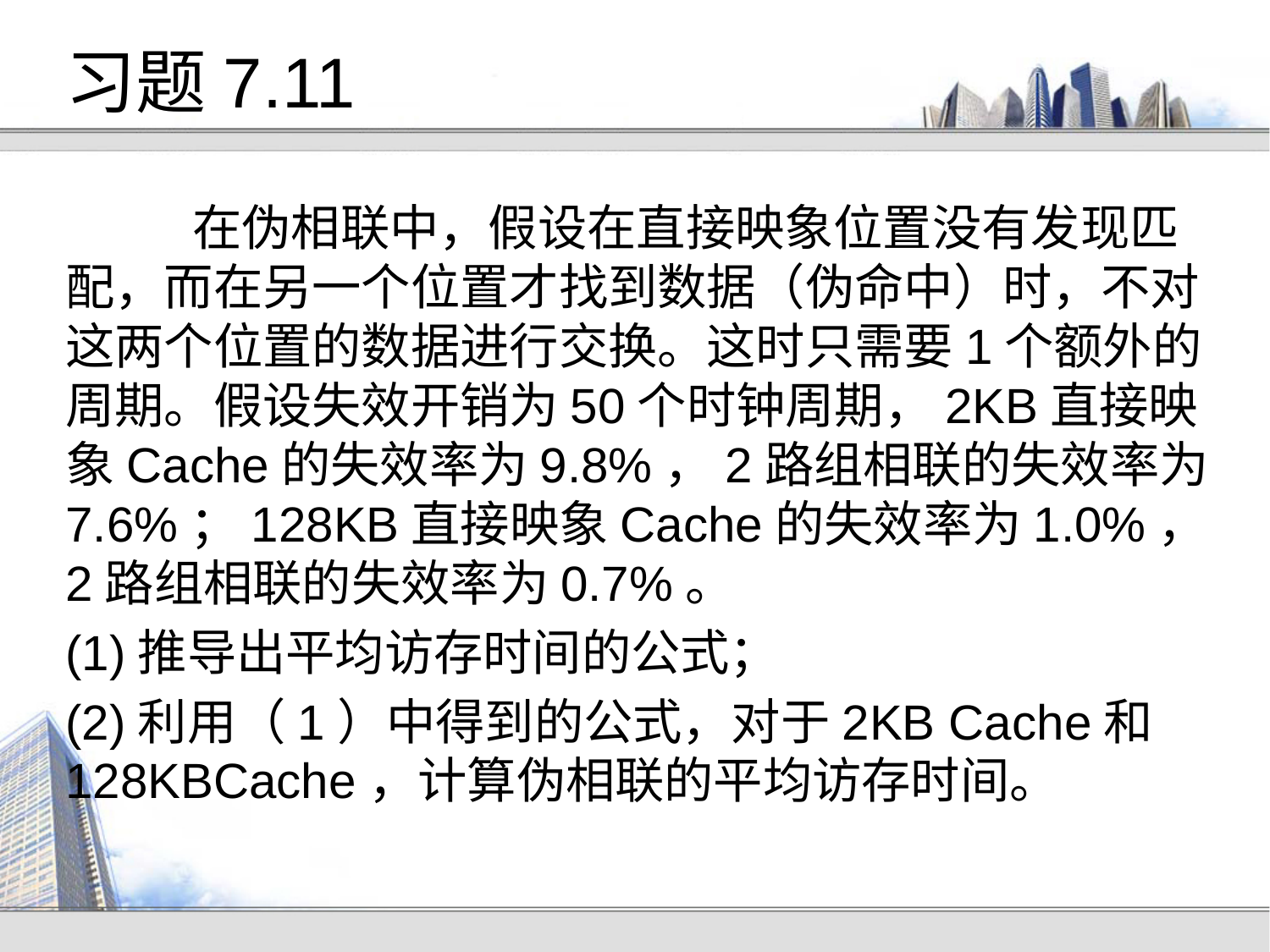

# 习题7.11
	在伪相联中，假设在直接映象位置没有发现匹配，而在另一个位置才找到数据（伪命中）时，不对这两个位置的数据进行交换。这时只需要1个额外的周期。假设失效开销为50个时钟周期，2KB直接映象Cache的失效率为9.8%，2路组相联的失效率为7.6%；128KB直接映象Cache的失效率为1.0%，2路组相联的失效率为0.7%。
(1)推导出平均访存时间的公式；
(2)利用（1）中得到的公式，对于2KB Cache和128KBCache，计算伪相联的平均访存时间。